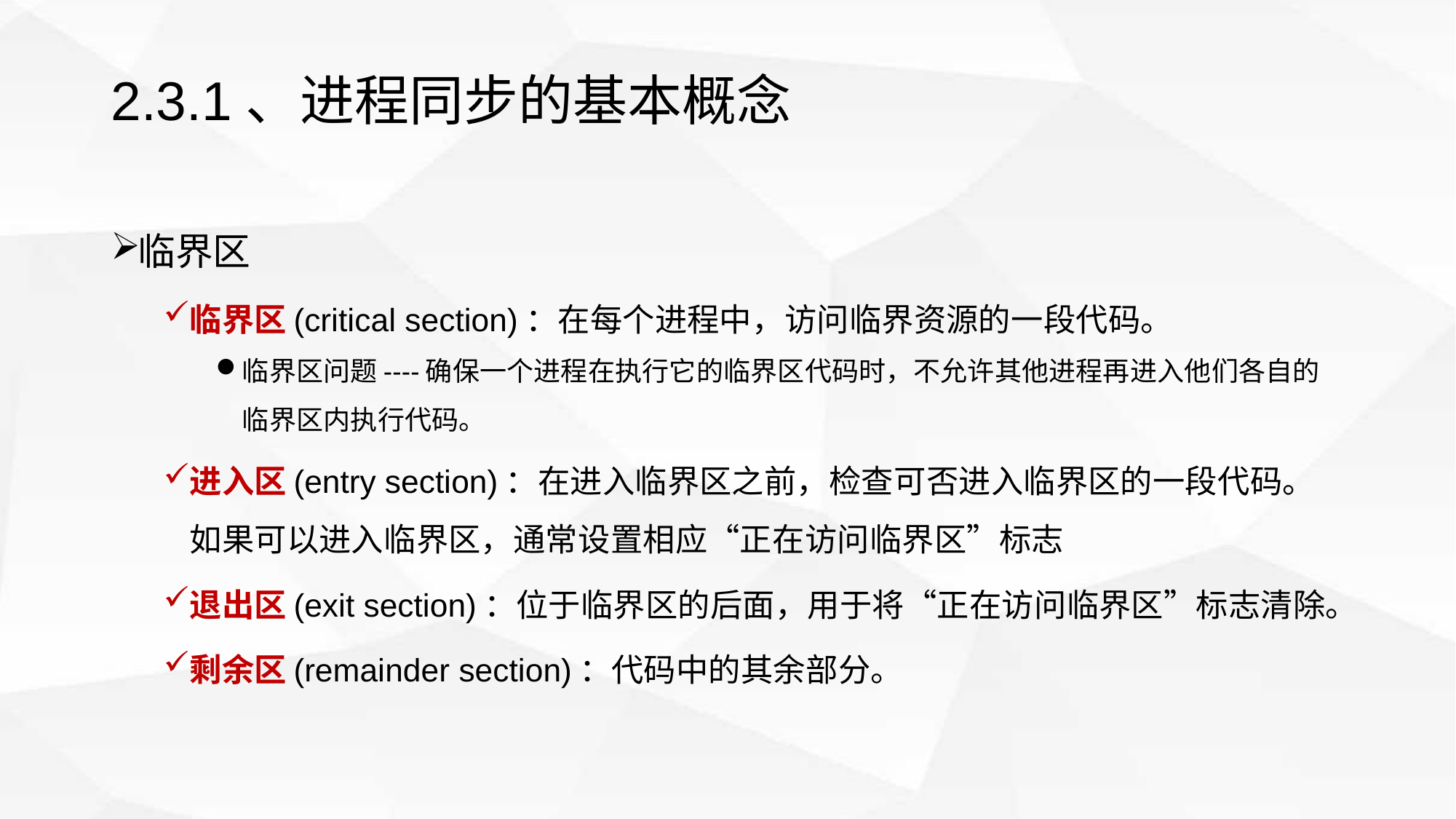

# 2.3.1、进程同步的基本概念
临界区
临界区(critical section)：在每个进程中，访问临界资源的一段代码。
临界区问题----确保一个进程在执行它的临界区代码时，不允许其他进程再进入他们各自的临界区内执行代码。
进入区(entry section)：在进入临界区之前，检查可否进入临界区的一段代码。如果可以进入临界区，通常设置相应“正在访问临界区”标志
退出区(exit section)：位于临界区的后面，用于将“正在访问临界区”标志清除。
剩余区(remainder section)：代码中的其余部分。